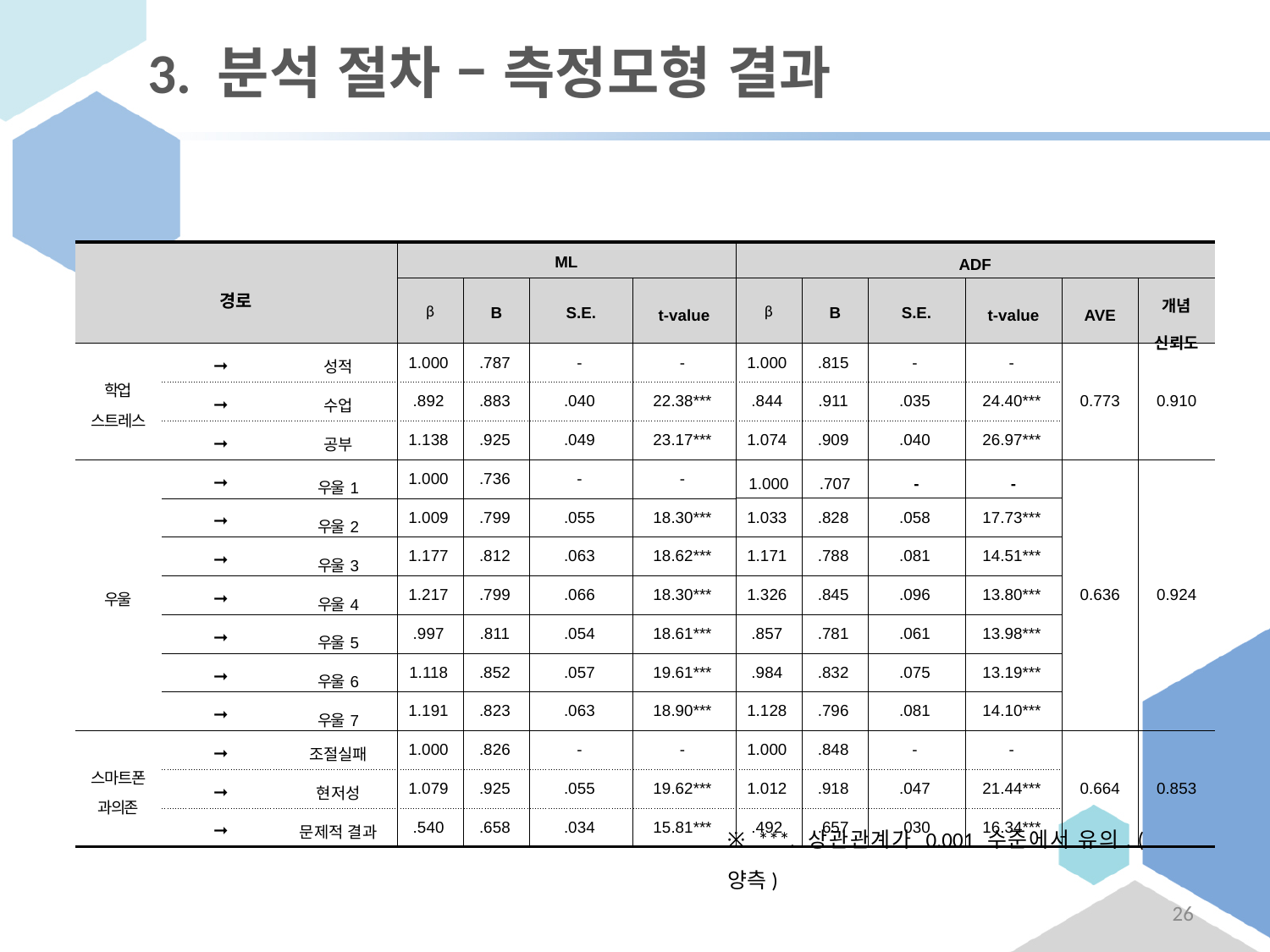

# 3. 분석 절차 – 측정모형 결과
| 경로 |  |  | ML |  |  |  | ADF |  |  |  |  |  |
| --- | --- | --- | --- | --- | --- | --- | --- | --- | --- | --- | --- | --- |
|  |  |  | β | B | S.E. | t-value | β | B | S.E. | t-value | AVE | 개념 신뢰도 |
| 학업 스트레스 | ➞ | 성적 | 1.000 | .787 | - | - | 1.000 | .815 | - | - | 0.773 | 0.910 |
|  | ➞ | 수업 | .892 | .883 | .040 | 22.38\*\*\* | .844 | .911 | .035 | 24.40\*\*\* |  |  |
|  | ➞ | 공부 | 1.138 | .925 | .049 | 23.17\*\*\* | 1.074 | .909 | .040 | 26.97\*\*\* |  |  |
| 우울 | ➞ | 우울1 | 1.000 | .736 | - | - | 1.000 | .707 | - | - | 0.636 | 0.924 |
|  | ➞ | 우울2 | 1.009 | .799 | .055 | 18.30\*\*\* | 1.033 | .828 | .058 | 17.73\*\*\* |  |  |
|  | ➞ | 우울3 | 1.177 | .812 | .063 | 18.62\*\*\* | 1.171 | .788 | .081 | 14.51\*\*\* |  |  |
|  | ➞ | 우울4 | 1.217 | .799 | .066 | 18.30\*\*\* | 1.326 | .845 | .096 | 13.80\*\*\* |  |  |
|  | ➞ | 우울5 | .997 | .811 | .054 | 18.61\*\*\* | .857 | .781 | .061 | 13.98\*\*\* |  |  |
|  | ➞ | 우울6 | 1.118 | .852 | .057 | 19.61\*\*\* | .984 | .832 | .075 | 13.19\*\*\* |  |  |
|  | ➞ | 우울7 | 1.191 | .823 | .063 | 18.90\*\*\* | 1.128 | .796 | .081 | 14.10\*\*\* |  |  |
| 스마트폰 과의존 | ➞ | 조절실패 | 1.000 | .826 | - | - | 1.000 | .848 | - | - | 0.664 | 0.853 |
|  | ➞ | 현저성 | 1.079 | .925 | .055 | 19.62\*\*\* | 1.012 | .918 | .047 | 21.44\*\*\* |  |  |
|  | ➞ | 문제적 결과 | .540 | .658 | .034 | 15.81\*\*\* | .492 | .657 | .030 | 16.34\*\*\* |  |  |
※  ***. 상관관계가 0.001 수준에서 유의. (양측)

26